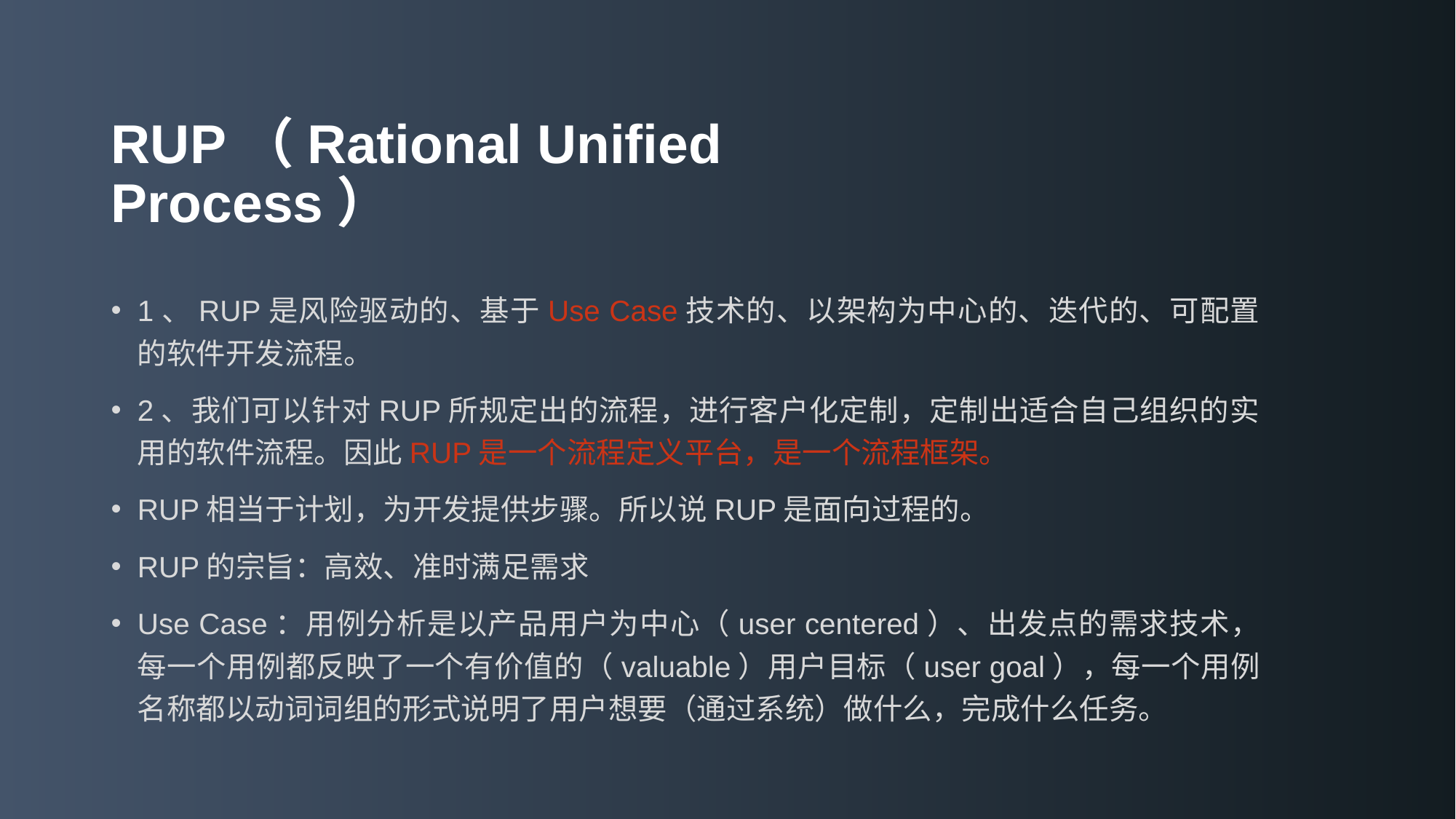

# RUP（Rational Unified Process）
1、RUP是风险驱动的、基于Use Case技术的、以架构为中心的、迭代的、可配置的软件开发流程。
2、我们可以针对RUP所规定出的流程，进行客户化定制，定制出适合自己组织的实用的软件流程。因此RUP是一个流程定义平台，是一个流程框架。
RUP相当于计划，为开发提供步骤。所以说RUP是面向过程的。
RUP的宗旨：高效、准时满足需求
Use Case：用例分析是以产品用户为中心（user centered）、出发点的需求技术，每一个用例都反映了一个有价值的（valuable）用户目标（user goal），每一个用例名称都以动词词组的形式说明了用户想要（通过系统）做什么，完成什么任务。